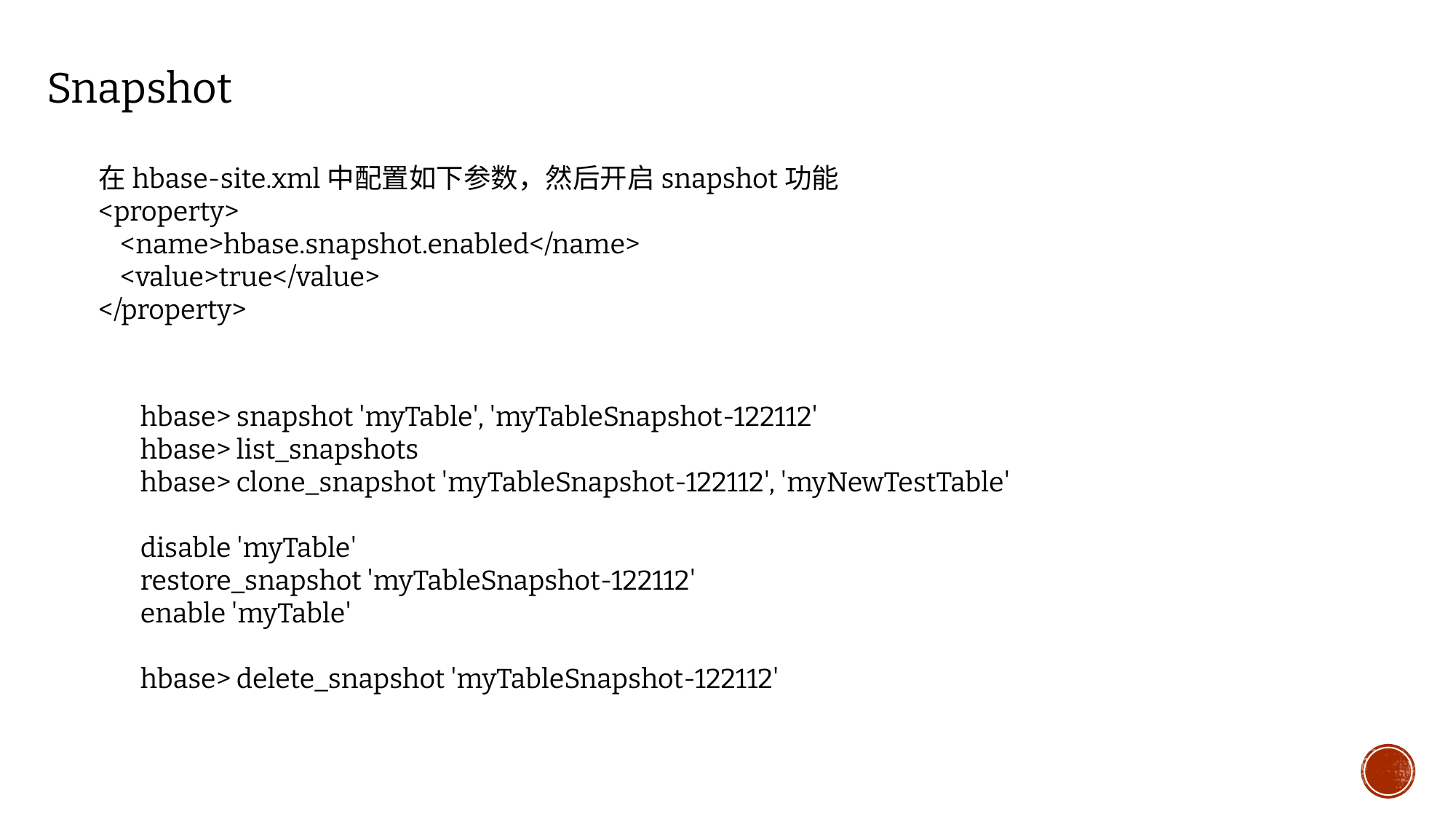

Snapshot
在hbase-site.xml中配置如下参数，然后开启snapshot功能
<property>
    <name>hbase.snapshot.enabled</name>
    <value>true</value>
</property>
hbase> snapshot 'myTable', 'myTableSnapshot-122112'
hbase> list_snapshots
hbase> clone_snapshot 'myTableSnapshot-122112', 'myNewTestTable'

disable 'myTable'
restore_snapshot 'myTableSnapshot-122112'
enable 'myTable'

hbase> delete_snapshot 'myTableSnapshot-122112'